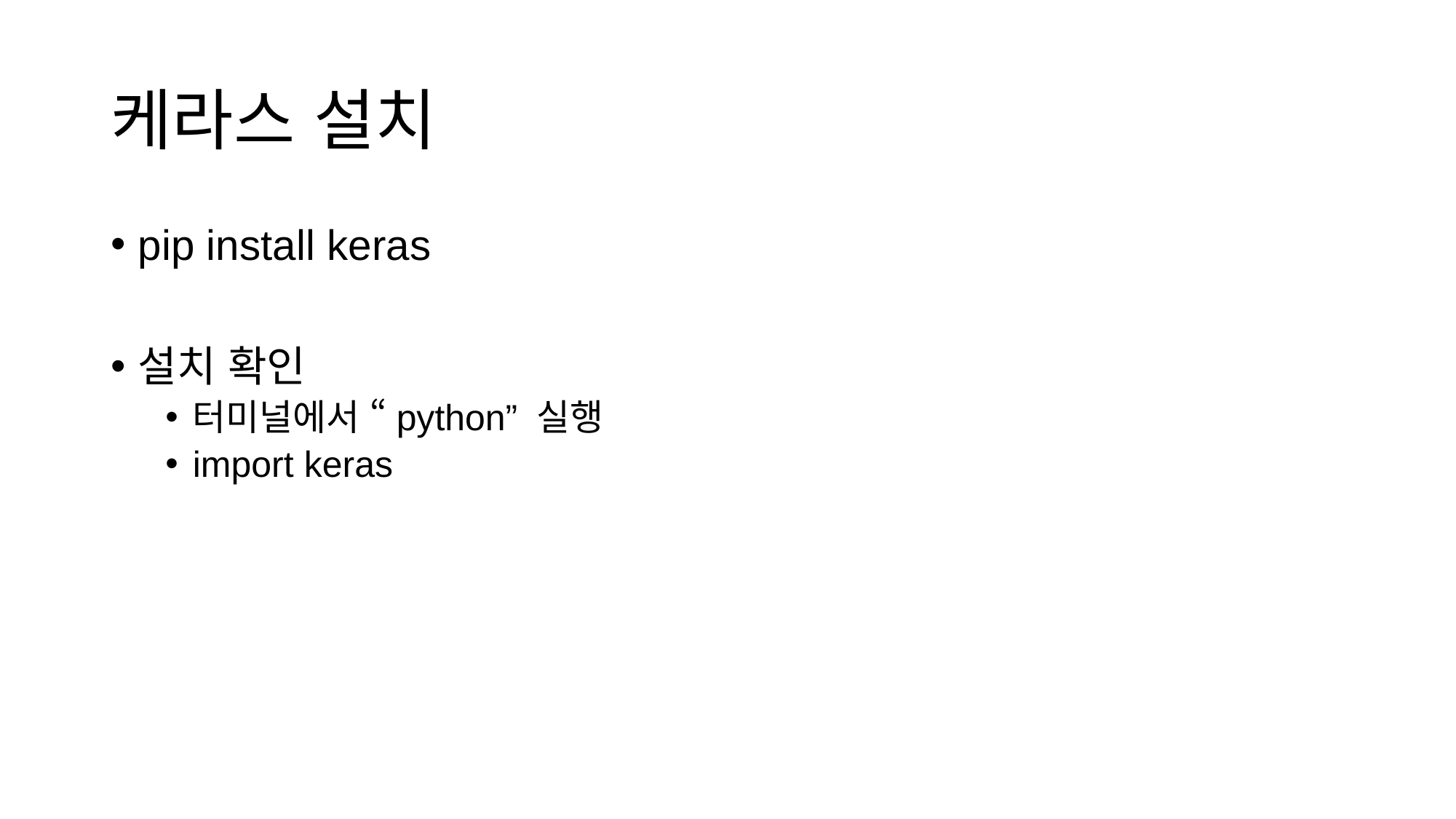

# 케라스 설치
pip install keras

설치 확인
터미널에서 “python” 실행
import keras